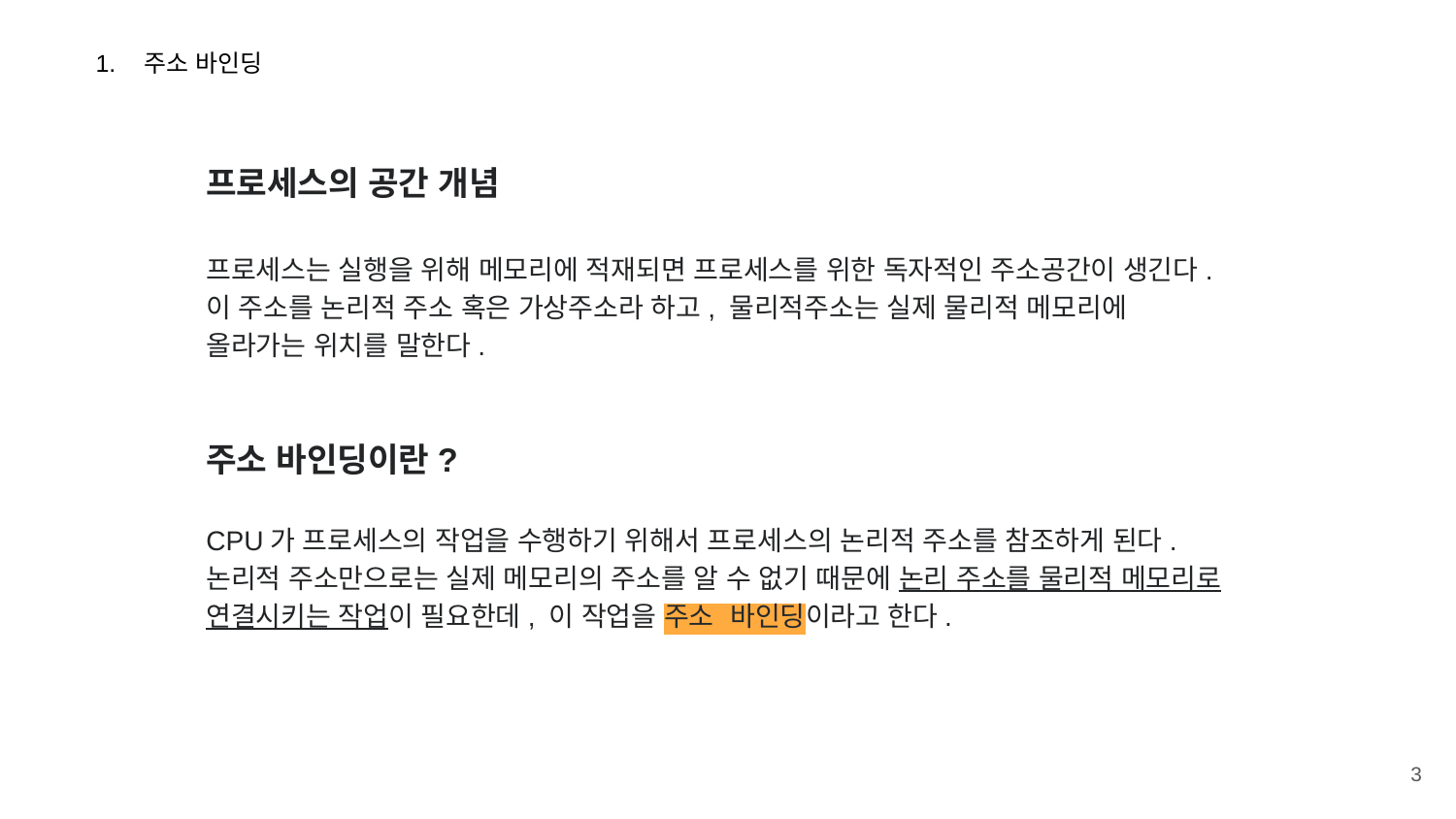

주소 바인딩
프로세스의 공간 개념

프로세스는 실행을 위해 메모리에 적재되면 프로세스를 위한 독자적인 주소공간이 생긴다. 이 주소를 논리적 주소 혹은 가상주소라 하고, 물리적주소는 실제 물리적 메모리에 올라가는 위치를 말한다.

주소 바인딩이란?

CPU가 프로세스의 작업을 수행하기 위해서 프로세스의 논리적 주소를 참조하게 된다.
논리적 주소만으로는 실제 메모리의 주소를 알 수 없기 때문에 논리 주소를 물리적 메모리로 연결시키는 작업이 필요한데, 이 작업을 주소 바인딩이라고 한다.
3